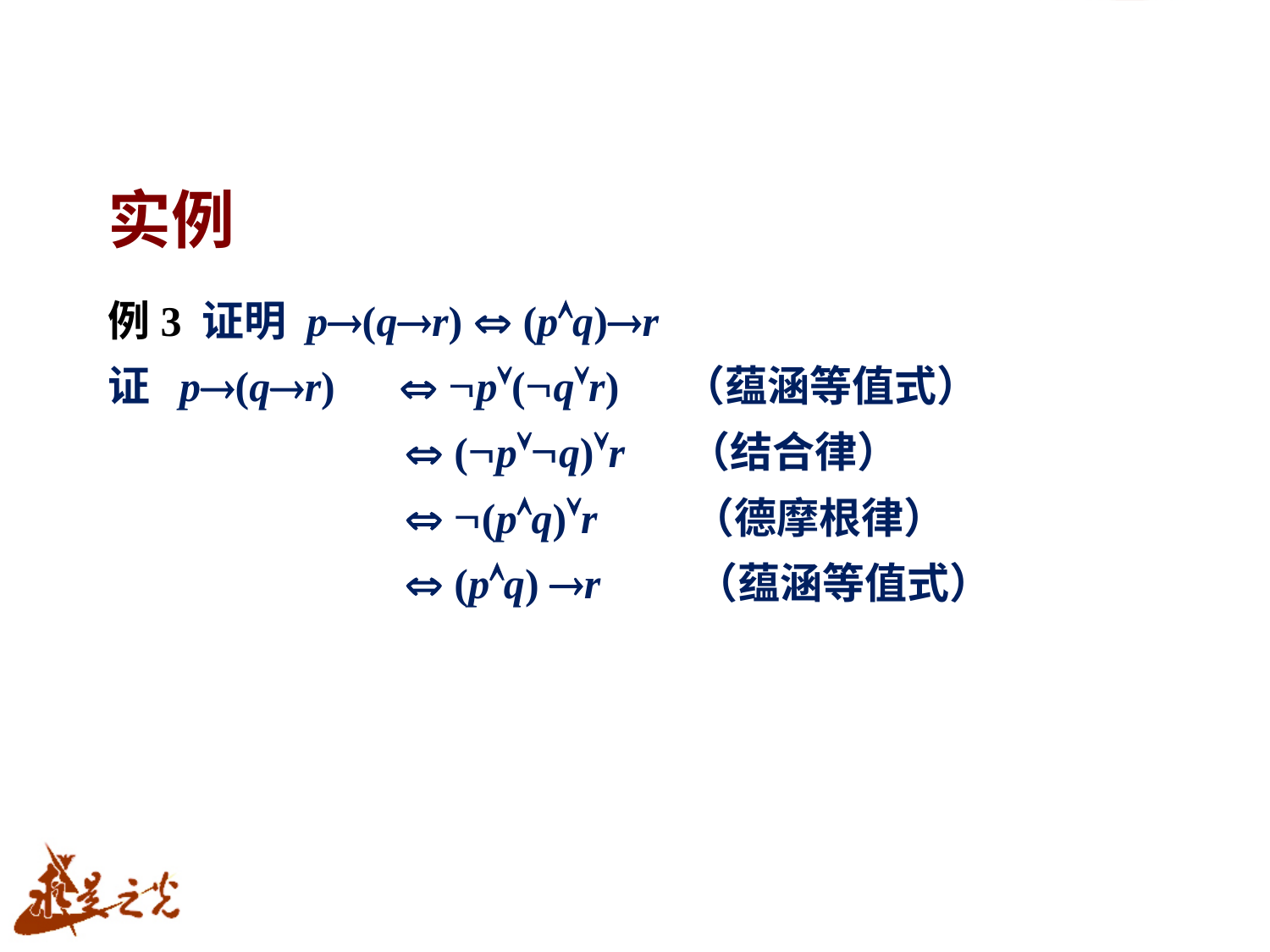

# 实例

例3 证明 p→(q→r) ⇔ (p∧q)→r
证  p→(q→r)      ⇔ ¬p∨(¬q∨r)     （蕴涵等值式）
                            ⇔ (¬p∨¬q)∨r     （结合律）
                            ⇔ ¬(p∧q)∨r        （德摩根律）
                            ⇔ (p∧q) →r        （蕴涵等值式）
8